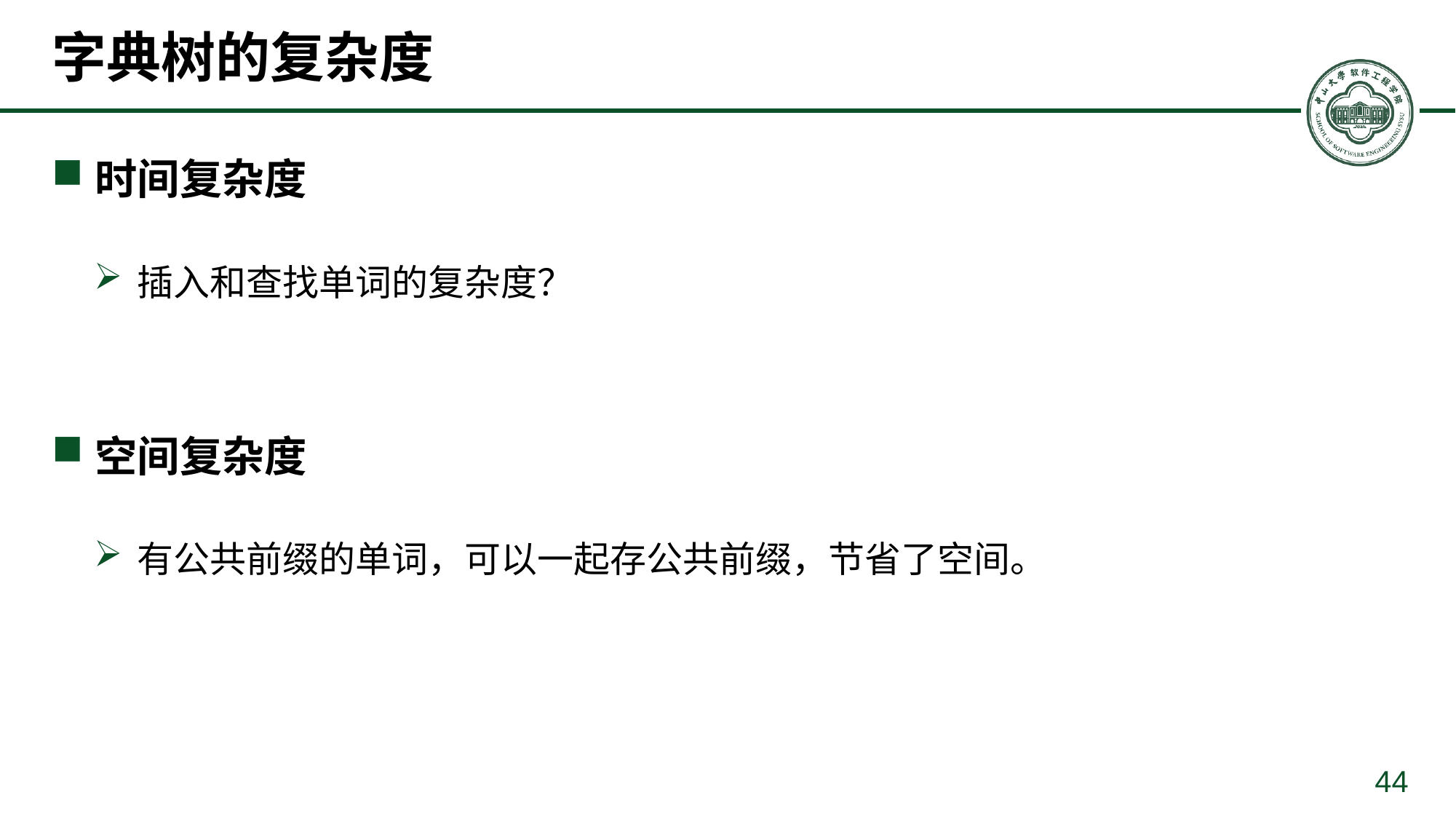

# 字典树的复杂度
时间复杂度
插入和查找单词的复杂度？
空间复杂度
有公共前缀的单词，可以一起存公共前缀，节省了空间。
44